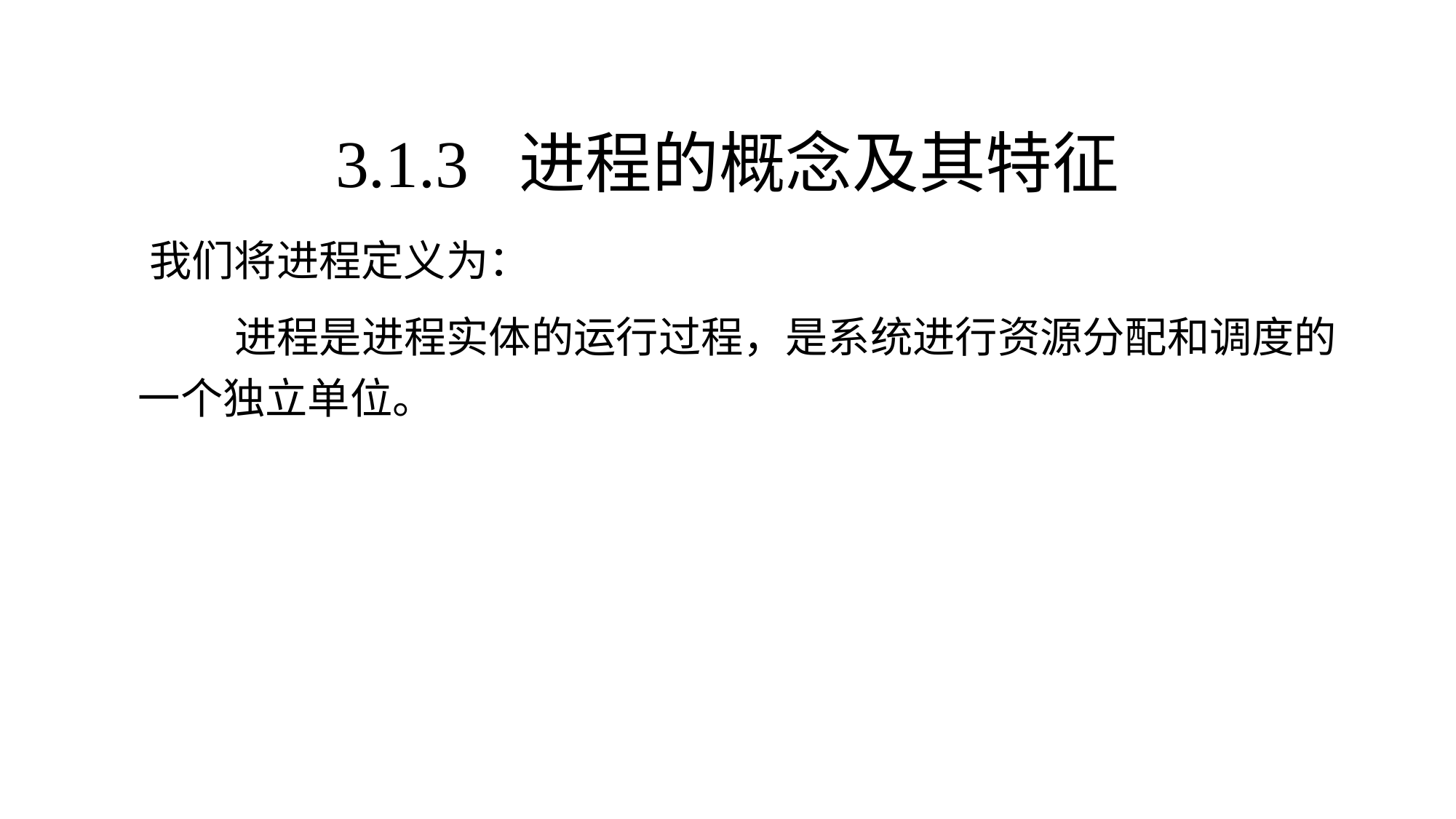

我们将进程定义为：
            进程是进程实体的运行过程，是系统进行资源分配和调度的一个独立单位。

3.1.3  进程的概念及其特征
8